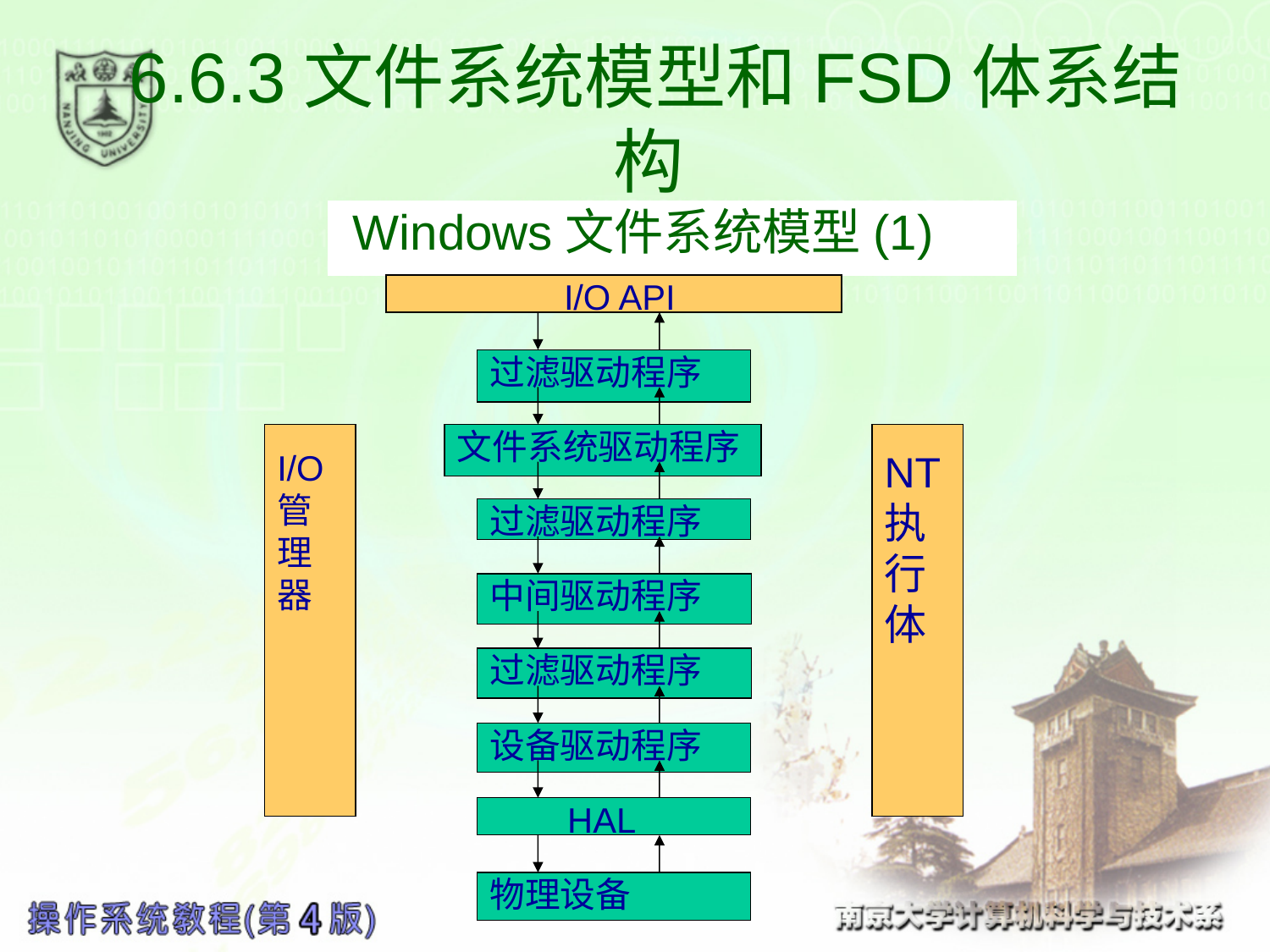

# 6.6.3文件系统模型和FSD体系结构
 Windows文件系统模型(1)

                 I/O API

过滤驱动程序

I/O
管理器
文件系统驱动程序

NT
执行体

过滤驱动程序

中间驱动程序

过滤驱动程序

设备驱动程序

        HAL

物理设备